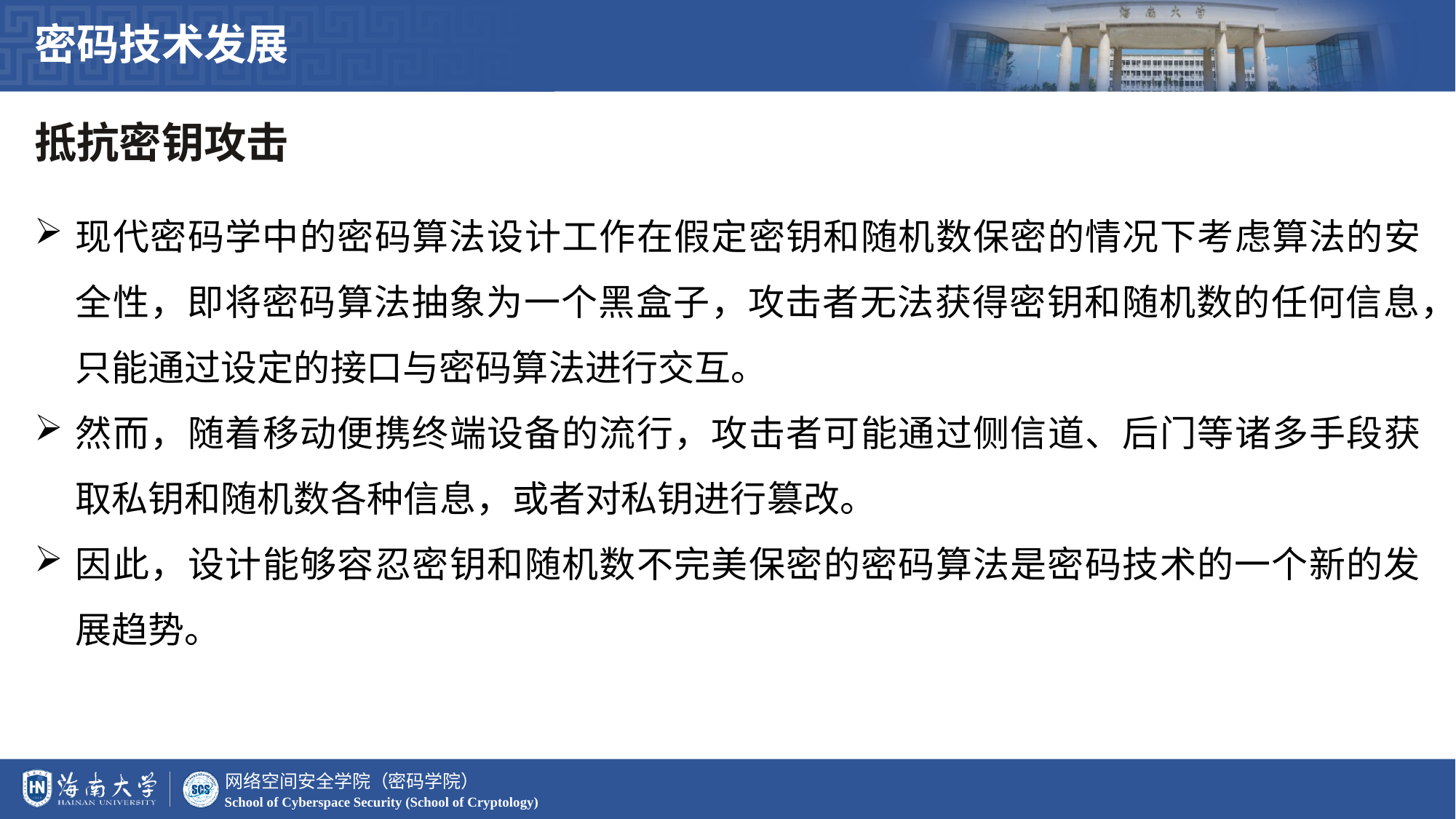

密码技术发展
抵抗密钥攻击
现代密码学中的密码算法设计工作在假定密钥和随机数保密的情况下考虑算法的安全性，即将密码算法抽象为一个黑盒子，攻击者无法获得密钥和随机数的任何信息，只能通过设定的接口与密码算法进行交互。
然而，随着移动便携终端设备的流行，攻击者可能通过侧信道、后门等诸多手段获取私钥和随机数各种信息，或者对私钥进行篡改。
因此，设计能够容忍密钥和随机数不完美保密的密码算法是密码技术的一个新的发展趋势。
57